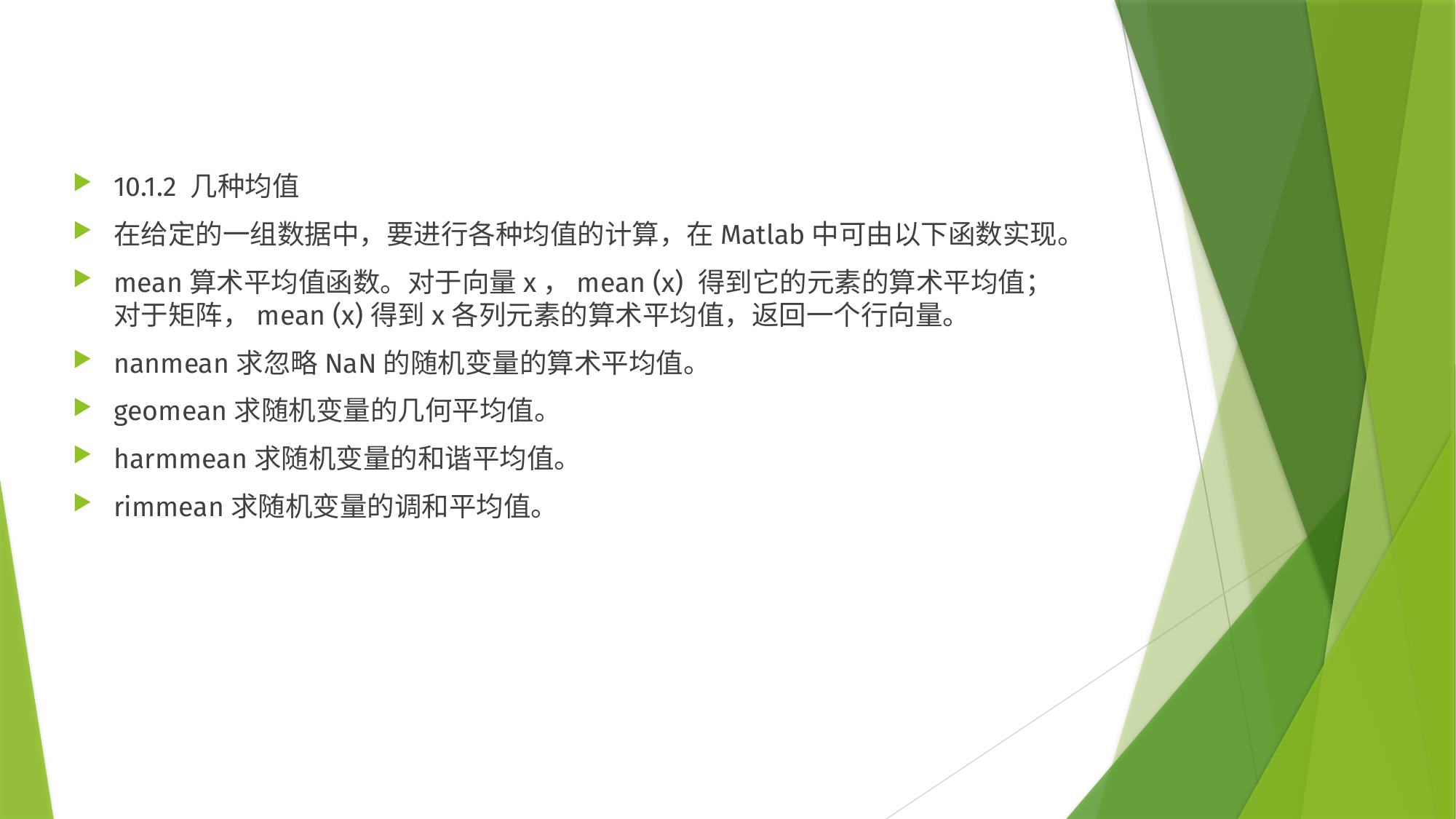

10.1.2 几种均值
在给定的一组数据中，要进行各种均值的计算，在Matlab中可由以下函数实现。
mean算术平均值函数。对于向量x，mean (x) 得到它的元素的算术平均值；对于矩阵，mean (x)得到x各列元素的算术平均值，返回一个行向量。
nanmean求忽略NaN的随机变量的算术平均值。
geomean求随机变量的几何平均值。
harmmean求随机变量的和谐平均值。
rimmean求随机变量的调和平均值。